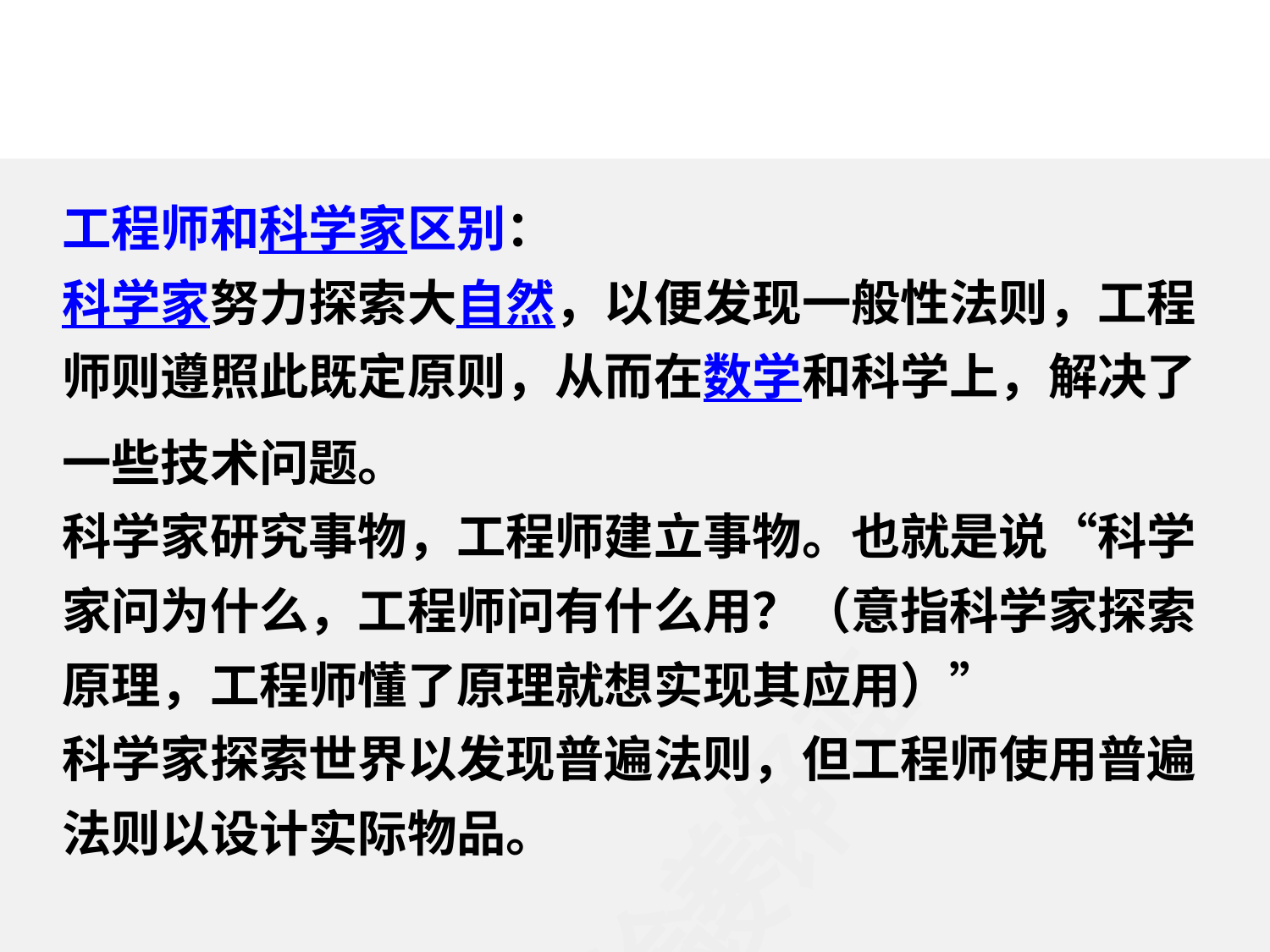

工程师和科学家区别：
科学家努力探索大自然，以便发现一般性法则，工程师则遵照此既定原则，从而在数学和科学上，解决了一些技术问题。
科学家研究事物，工程师建立事物。也就是说“科学家问为什么，工程师问有什么用？（意指科学家探索原理，工程师懂了原理就想实现其应用）”
科学家探索世界以发现普遍法则，但工程师使用普遍法则以设计实际物品。